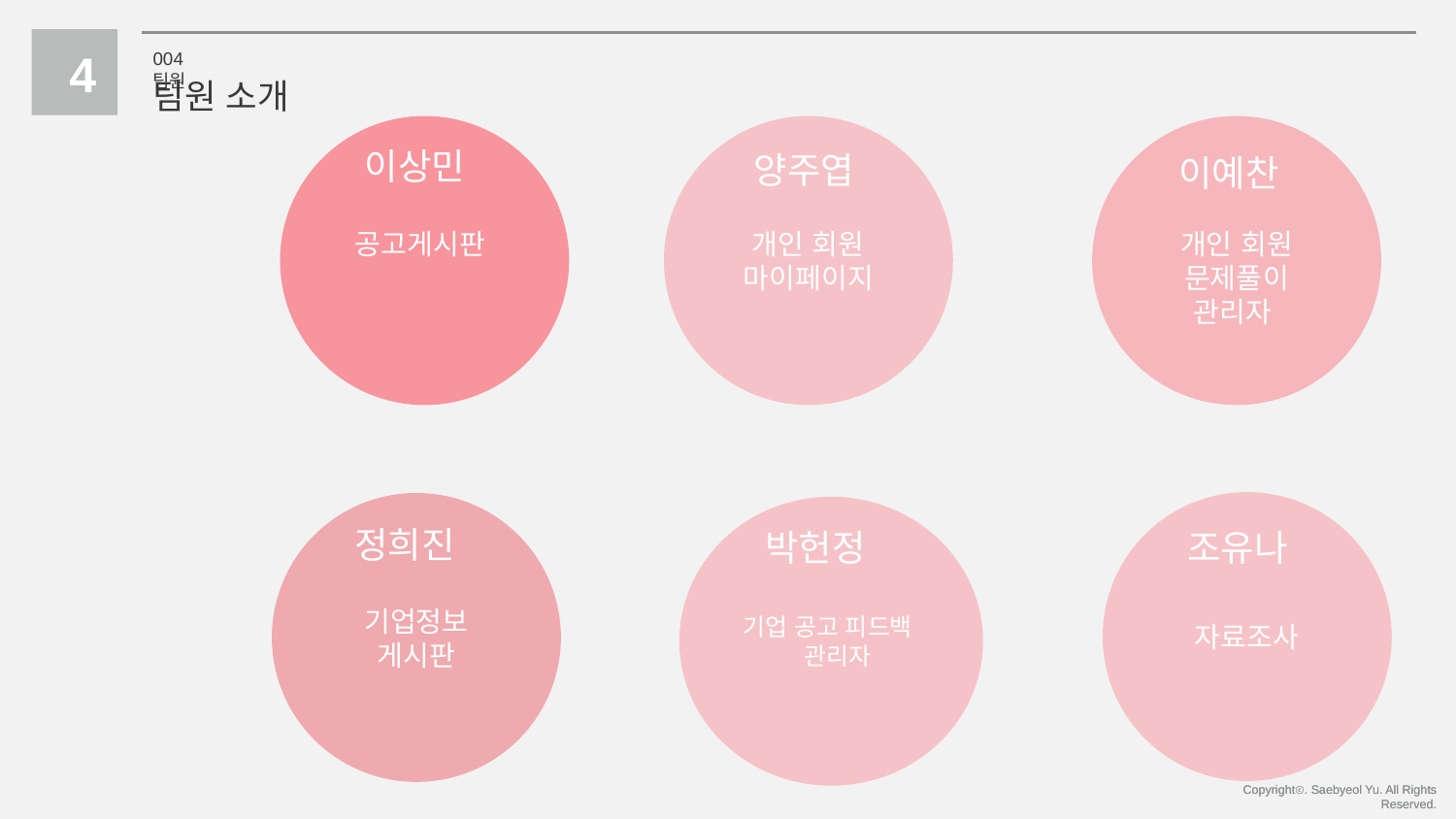

4
004 팀원
팀원 소개
공고게시판

개인 회원
마이페이지

개인 회원
문제풀이
관리자
이상민
양주엽
이예찬
자료조사
기업정보
게시판
기업 공고 피드백
 관리자
정희진
조유나
박헌정
Copyrightⓒ. Saebyeol Yu. All Rights Reserved.